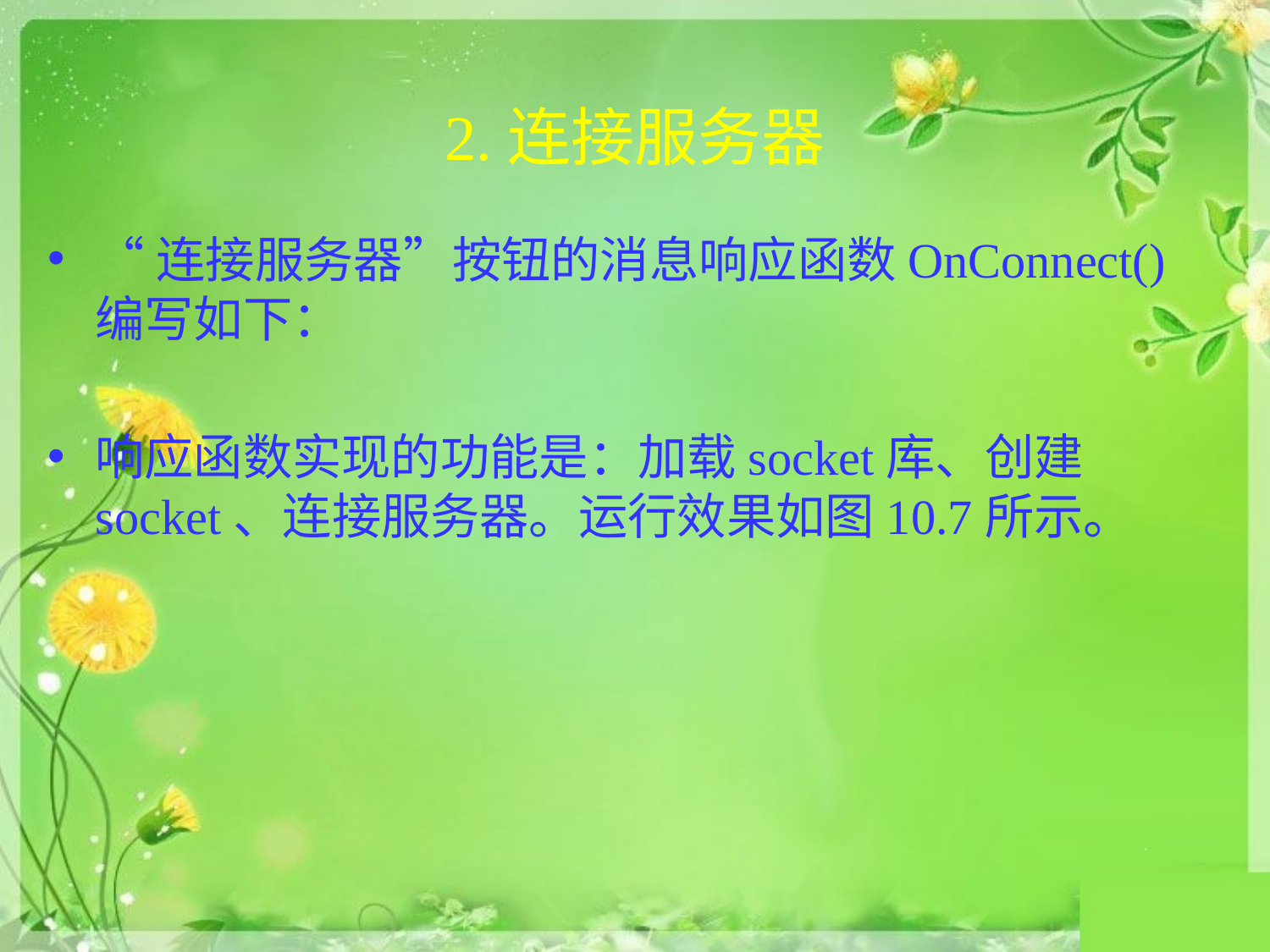

# 2.连接服务器
“连接服务器”按钮的消息响应函数OnConnect()编写如下：

响应函数实现的功能是：加载socket库、创建socket、连接服务器。运行效果如图10.7所示。